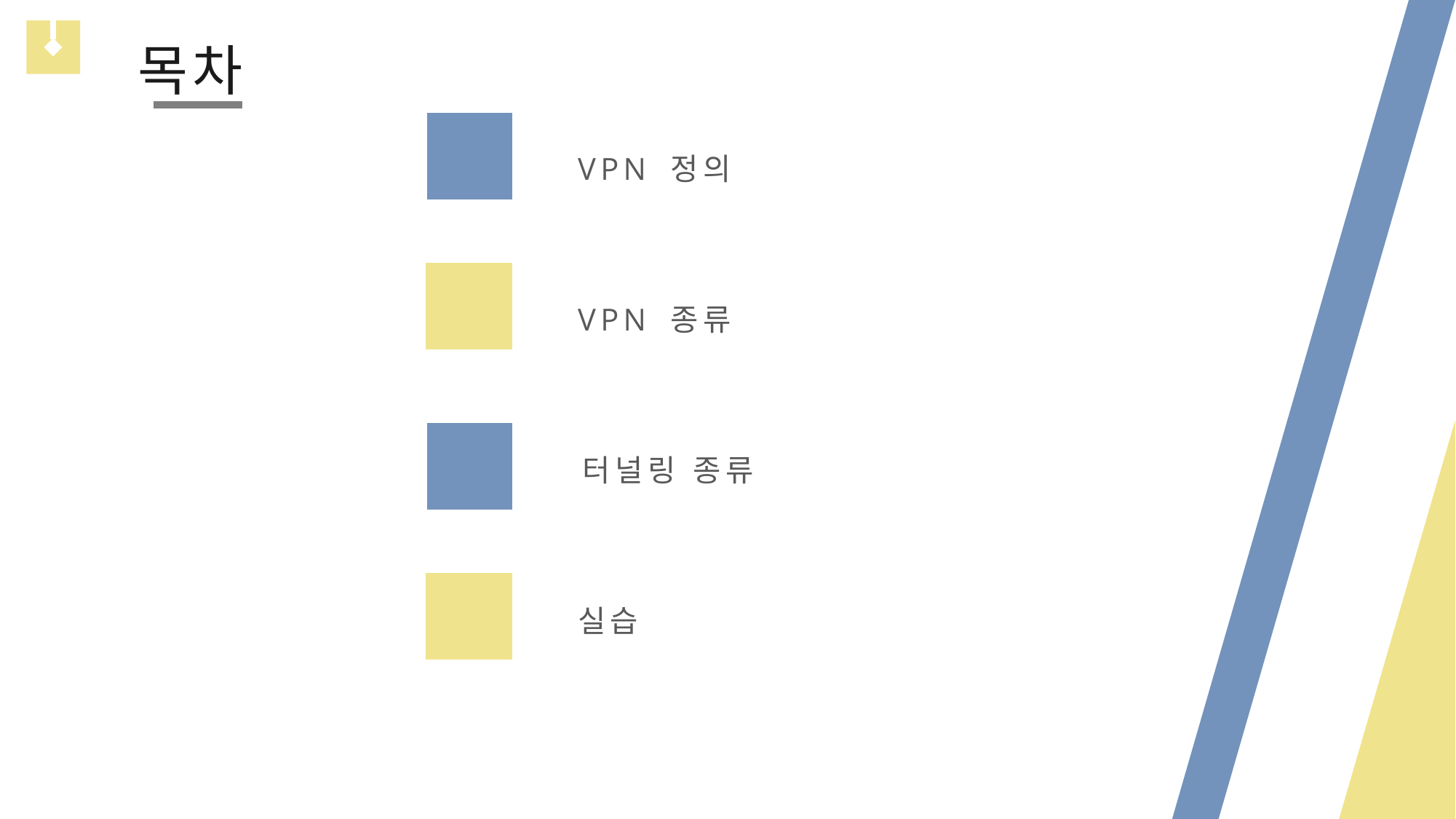

목차

VPN 정의

VPN 종류

터널링 종류

실습